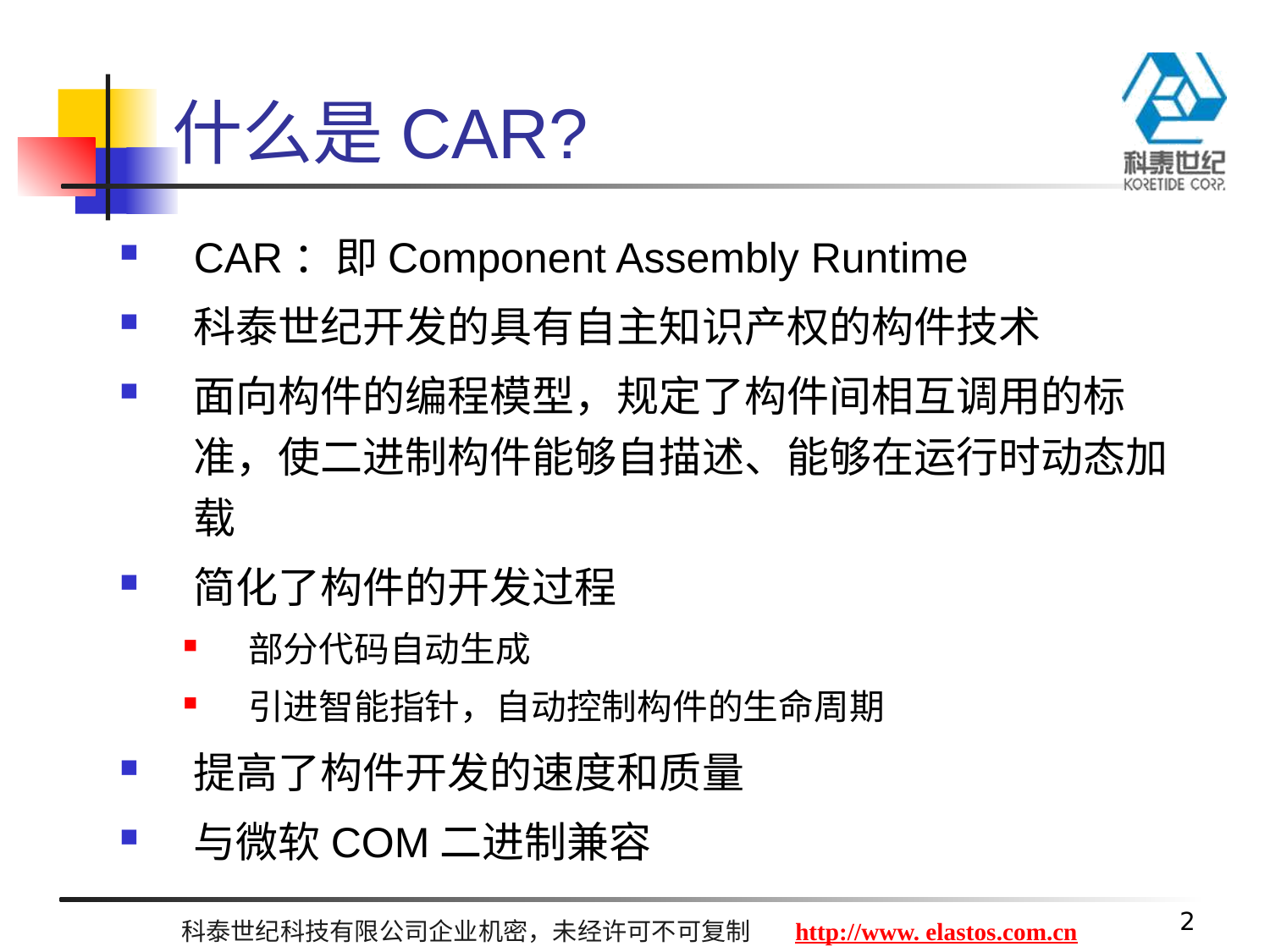

# 什么是CAR?
CAR：即Component Assembly Runtime
科泰世纪开发的具有自主知识产权的构件技术
面向构件的编程模型，规定了构件间相互调用的标准，使二进制构件能够自描述、能够在运行时动态加载
简化了构件的开发过程
部分代码自动生成
引进智能指针，自动控制构件的生命周期
提高了构件开发的速度和质量
与微软COM二进制兼容
2